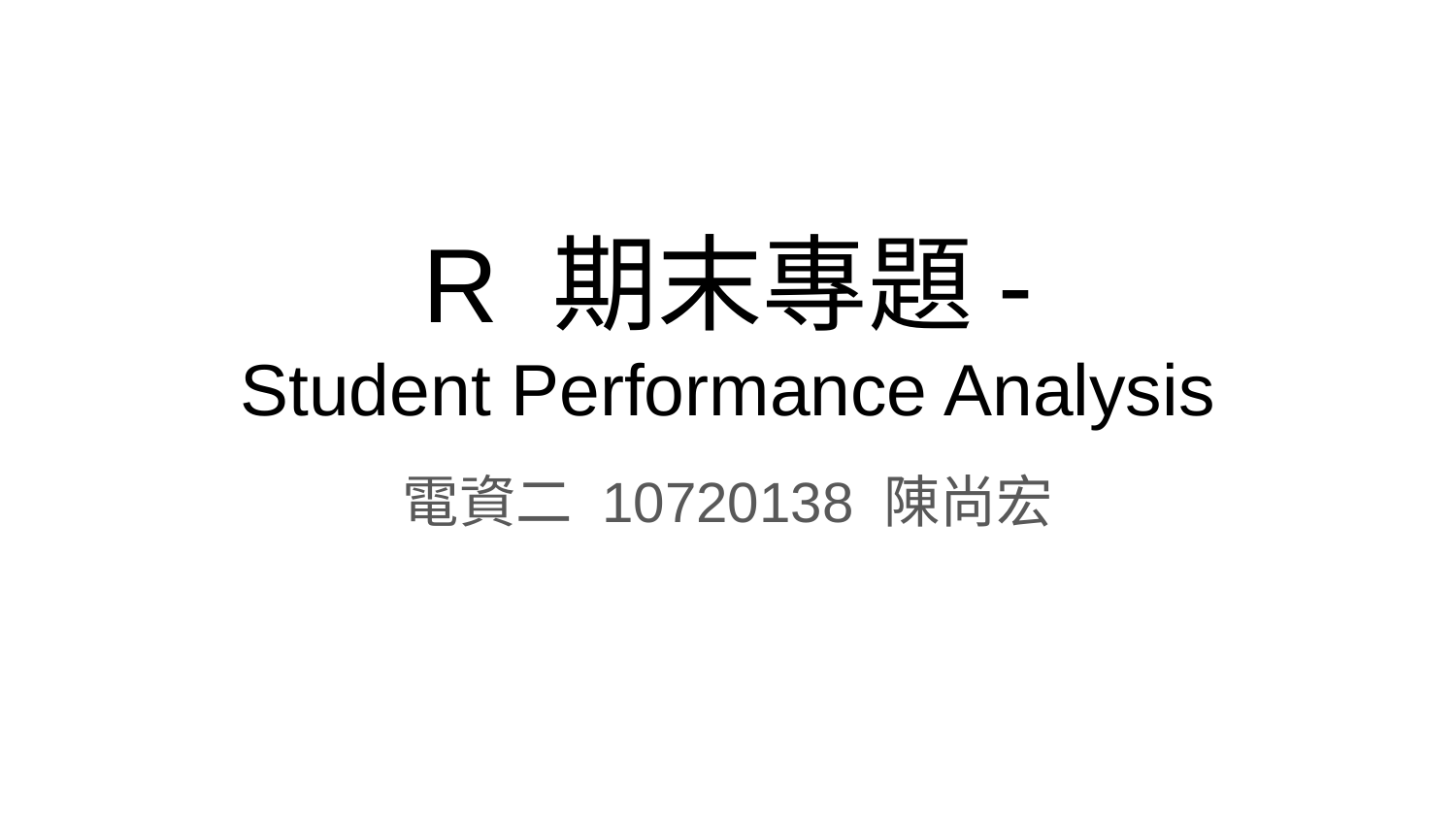

# R 期末專題-
Student Performance Analysis
電資二 10720138 陳尚宏